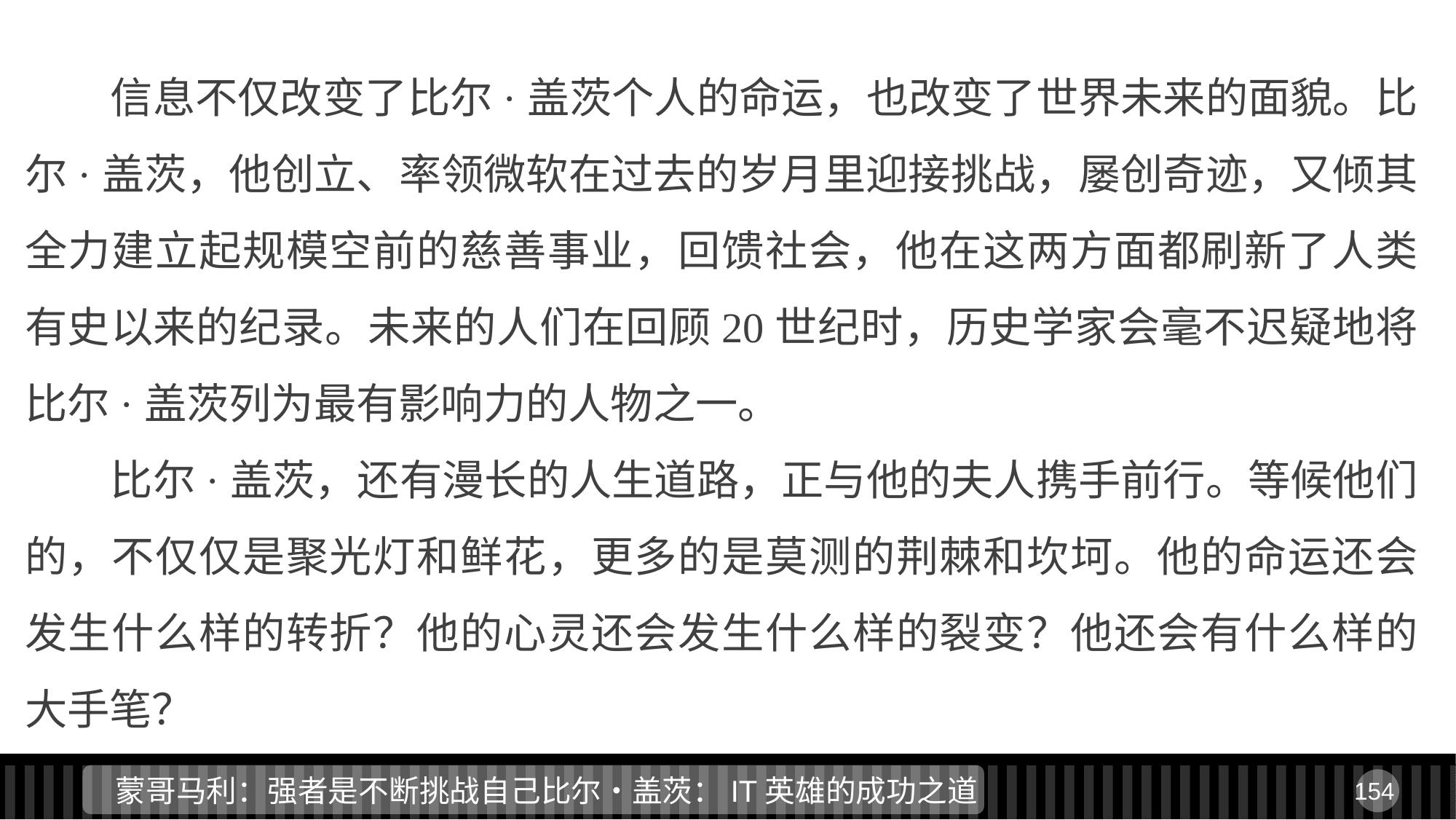

信息不仅改变了比尔·盖茨个人的命运，也改变了世界未来的面貌。比尔·盖茨，他创立、率领微软在过去的岁月里迎接挑战，屡创奇迹，又倾其全力建立起规模空前的慈善事业，回馈社会，他在这两方面都刷新了人类有史以来的纪录。未来的人们在回顾20世纪时，历史学家会毫不迟疑地将比尔·盖茨列为最有影响力的人物之一。
比尔·盖茨，还有漫长的人生道路，正与他的夫人携手前行。等候他们的，不仅仅是聚光灯和鲜花，更多的是莫测的荆棘和坎坷。他的命运还会发生什么样的转折？他的心灵还会发生什么样的裂变？他还会有什么样的大手笔？